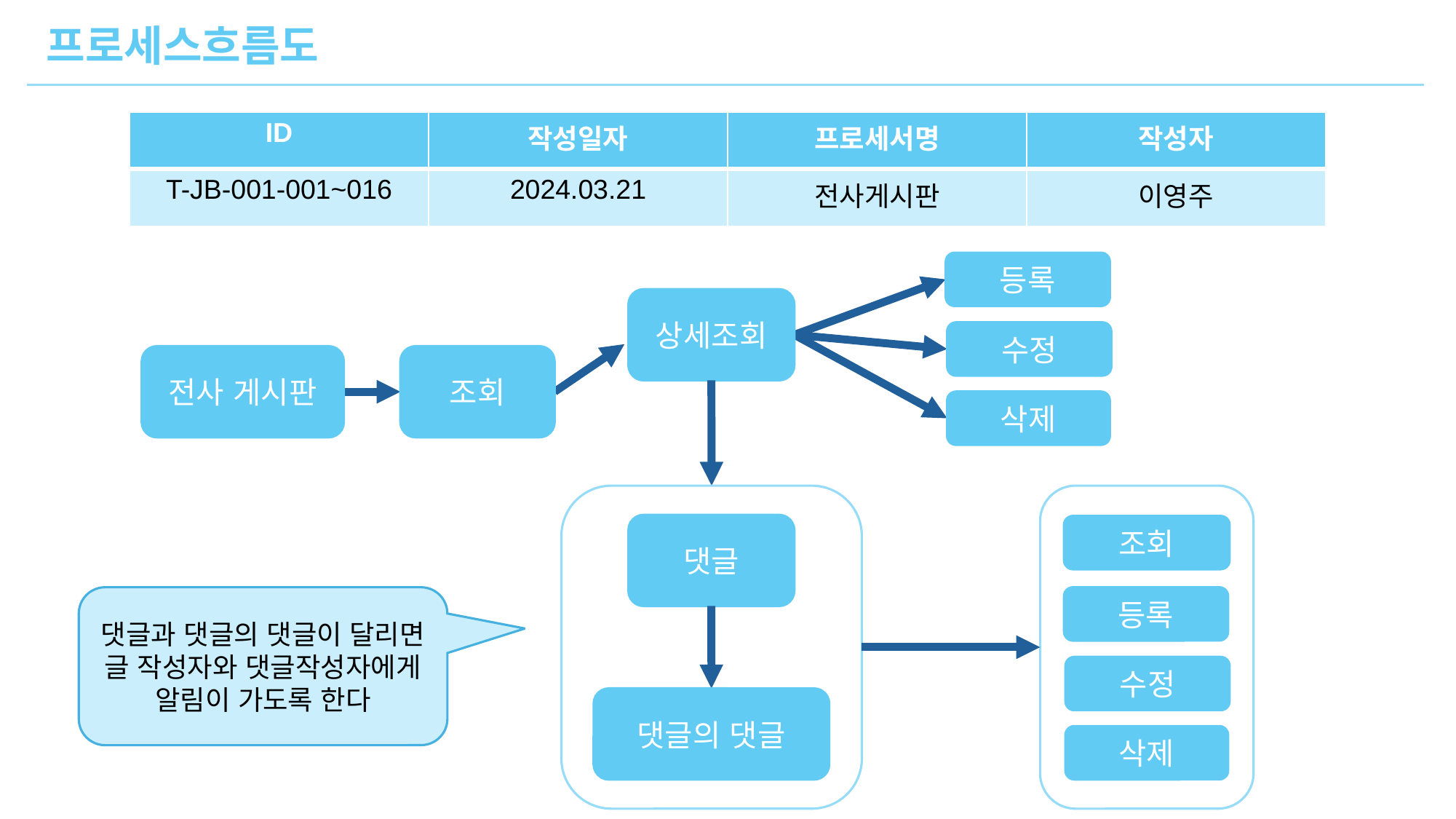

프로세스흐름도
| ID | 작성일자 | 프로세서명 | 작성자 |
| --- | --- | --- | --- |
| T-JB-001-001~016 | 2024.03.21 | 전사게시판 | 이영주 |
등록
상세조회
수정
전사 게시판
조회
삭제

댓글
조회
댓글과 댓글의 댓글이 달리면 글 작성자와 댓글작성자에게 알림이 가도록 한다
등록
수정
댓글의 댓글
삭제